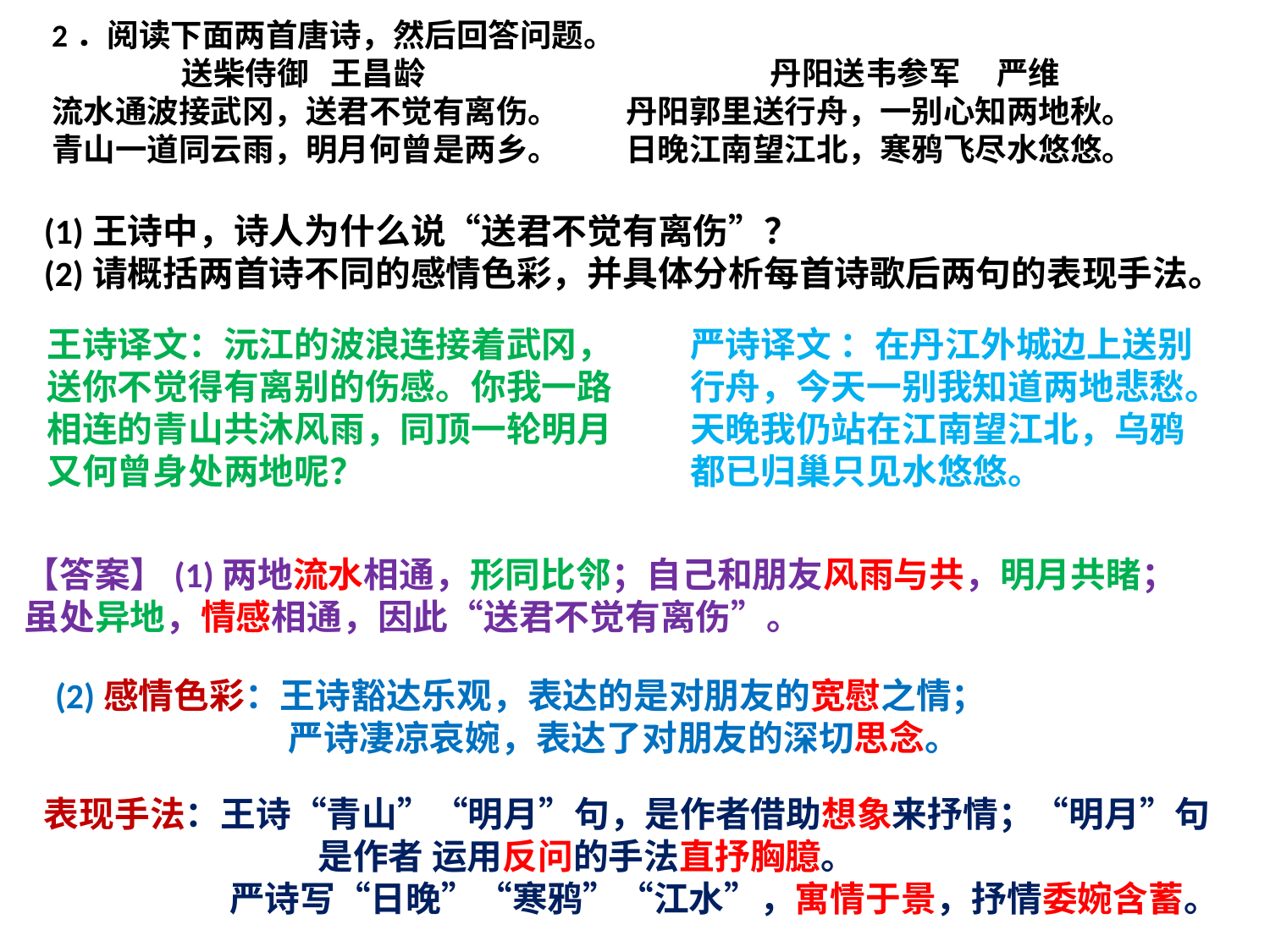

2．阅读下面两首唐诗，然后回答问题。
                 送柴侍御   王昌龄
流水通波接武冈，送君不觉有离伤。
青山一道同云雨，明月何曾是两乡。
                   丹阳送韦参军     严维
丹阳郭里送行舟，一别心知两地秋。
日晚江南望江北，寒鸦飞尽水悠悠。
(1)王诗中，诗人为什么说“送君不觉有离伤”？
(2)请概括两首诗不同的感情色彩，并具体分析每首诗歌后两句的表现手法。
王诗译文：沅江的波浪连接着武冈，送你不觉得有离别的伤感。你我一路相连的青山共沐风雨，同顶一轮明月又何曾身处两地呢？
严诗译文 ：在丹江外城边上送别行舟，今天一别我知道两地悲愁。天晚我仍站在江南望江北，乌鸦都已归巢只见水悠悠。
【答案】(1)两地流水相通，形同比邻；自己和朋友风雨与共，明月共睹；虽处异地，情感相通，因此“送君不觉有离伤”。
(2)感情色彩：王诗豁达乐观，表达的是对朋友的宽慰之情；
                            严诗凄凉哀婉，表达了对朋友的深切思念。
表现手法：王诗“青山”“明月”句，是作者借助想象来抒情；“明月”句
                                 是作者 运用反问的手法直抒胸臆。
                      严诗写“日晚”“寒鸦”“江水”，寓情于景，抒情委婉含蓄。